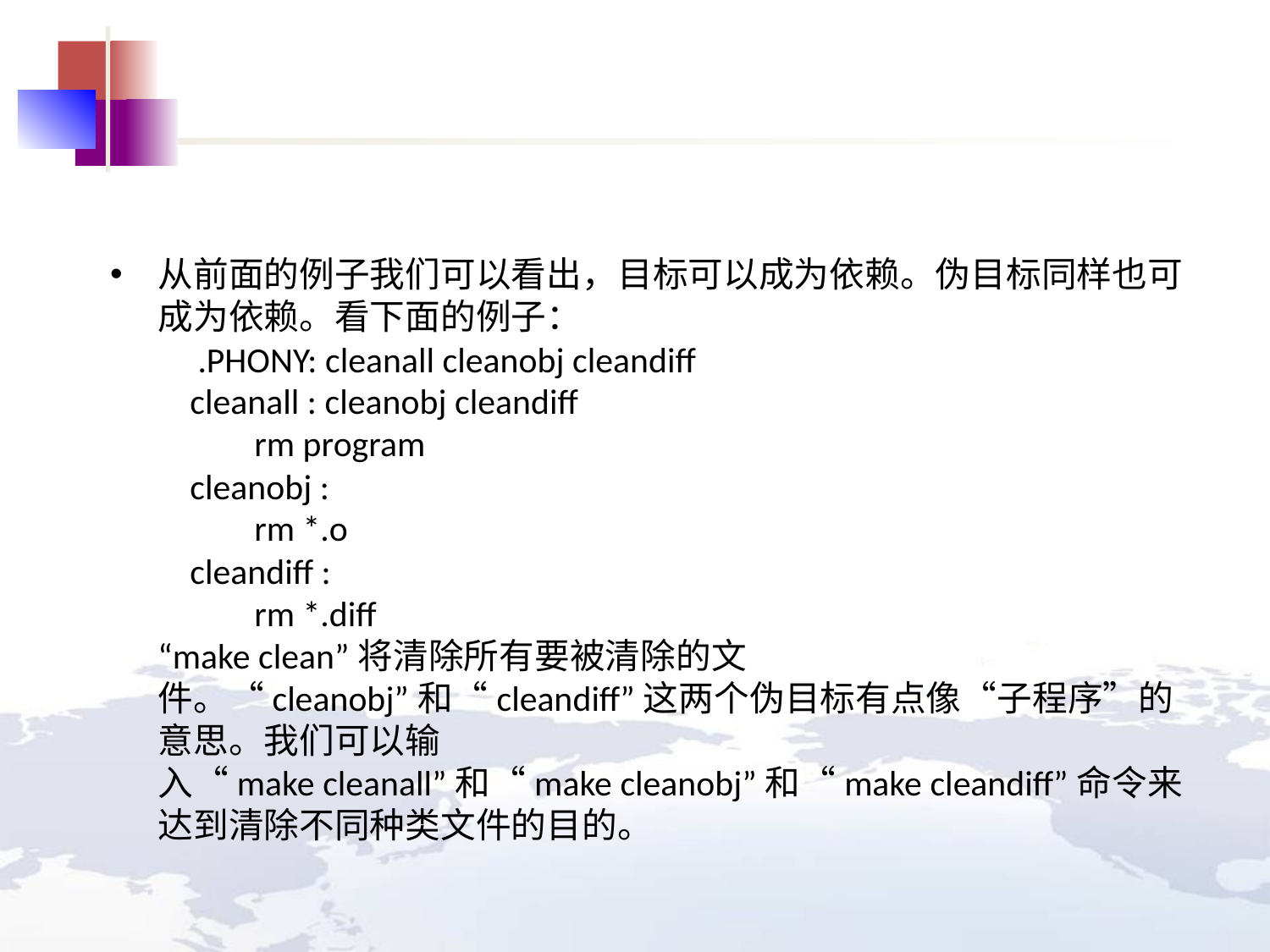

#
从前面的例子我们可以看出，目标可以成为依赖。伪目标同样也可成为依赖。看下面的例子：
    .PHONY: cleanall cleanobj cleandiff
    cleanall : cleanobj cleandiff
            rm program
    cleanobj :
            rm *.o
    cleandiff :
            rm *.diff
“make clean”将清除所有要被清除的文件。“cleanobj”和“cleandiff”这两个伪目标有点像“子程序”的意思。我们可以输入“make cleanall”和“make cleanobj”和“make cleandiff”命令来达到清除不同种类文件的目的。